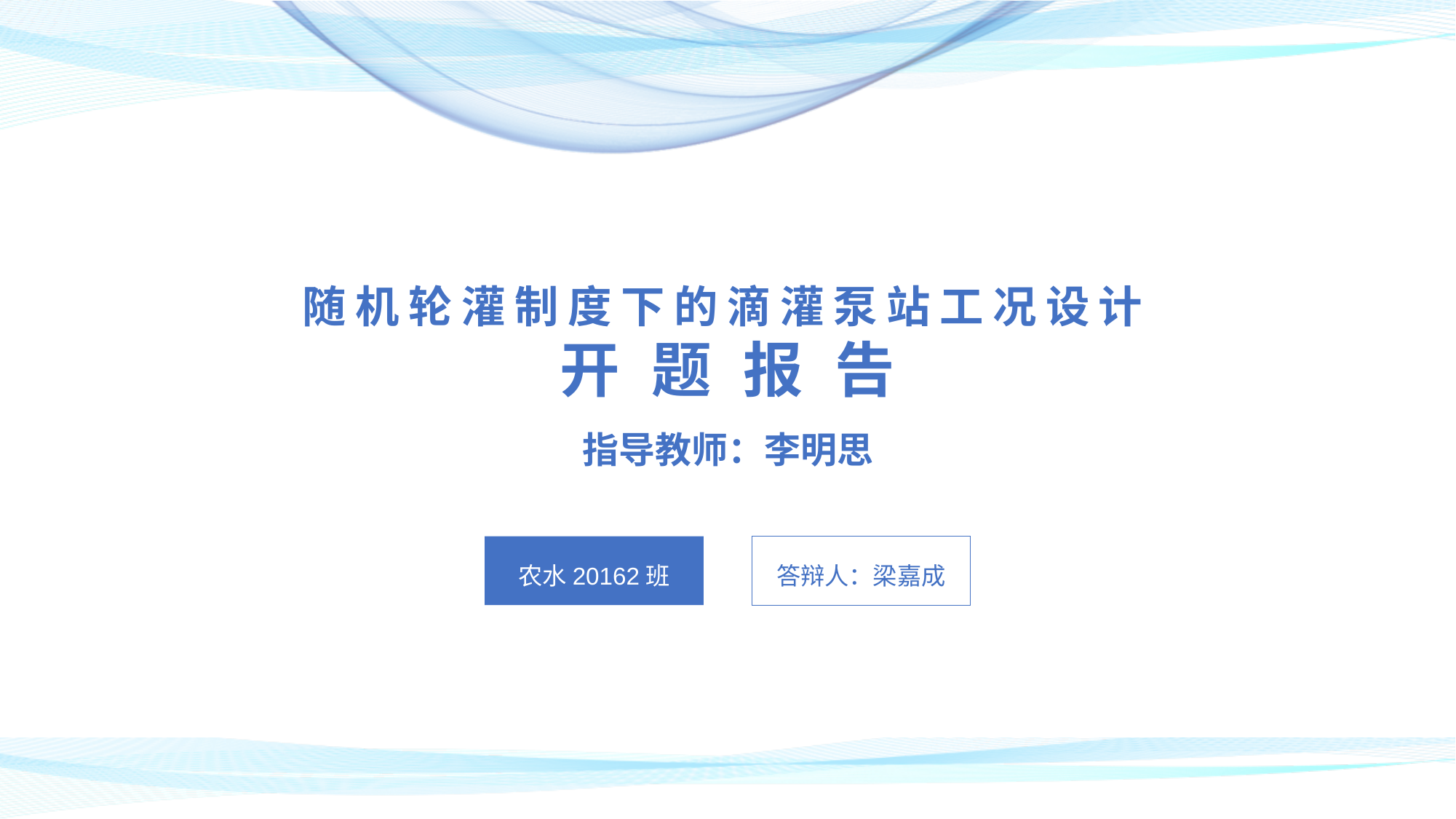

# 随机轮灌制度下的滴灌泵站工况设计 开 题 报 告
指导教师：李明思
农水20162班
答辩人：梁嘉成